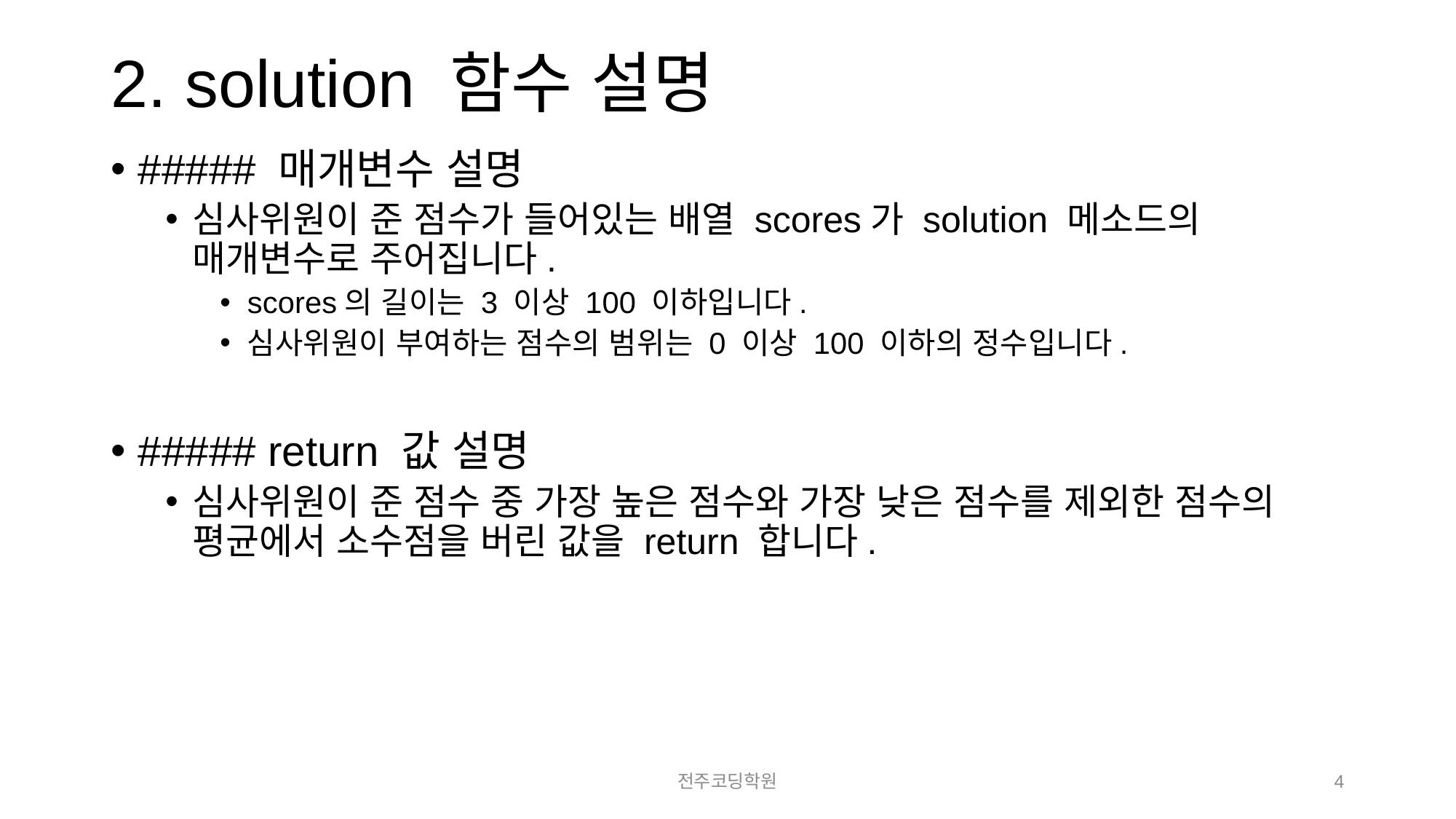

# 2. solution 함수 설명
##### 매개변수 설명
심사위원이 준 점수가 들어있는 배열 scores가 solution 메소드의 매개변수로 주어집니다.
scores의 길이는 3 이상 100 이하입니다.
심사위원이 부여하는 점수의 범위는 0 이상 100 이하의 정수입니다.

##### return 값 설명
심사위원이 준 점수 중 가장 높은 점수와 가장 낮은 점수를 제외한 점수의 평균에서 소수점을 버린 값을 return 합니다.
전주코딩학원
4